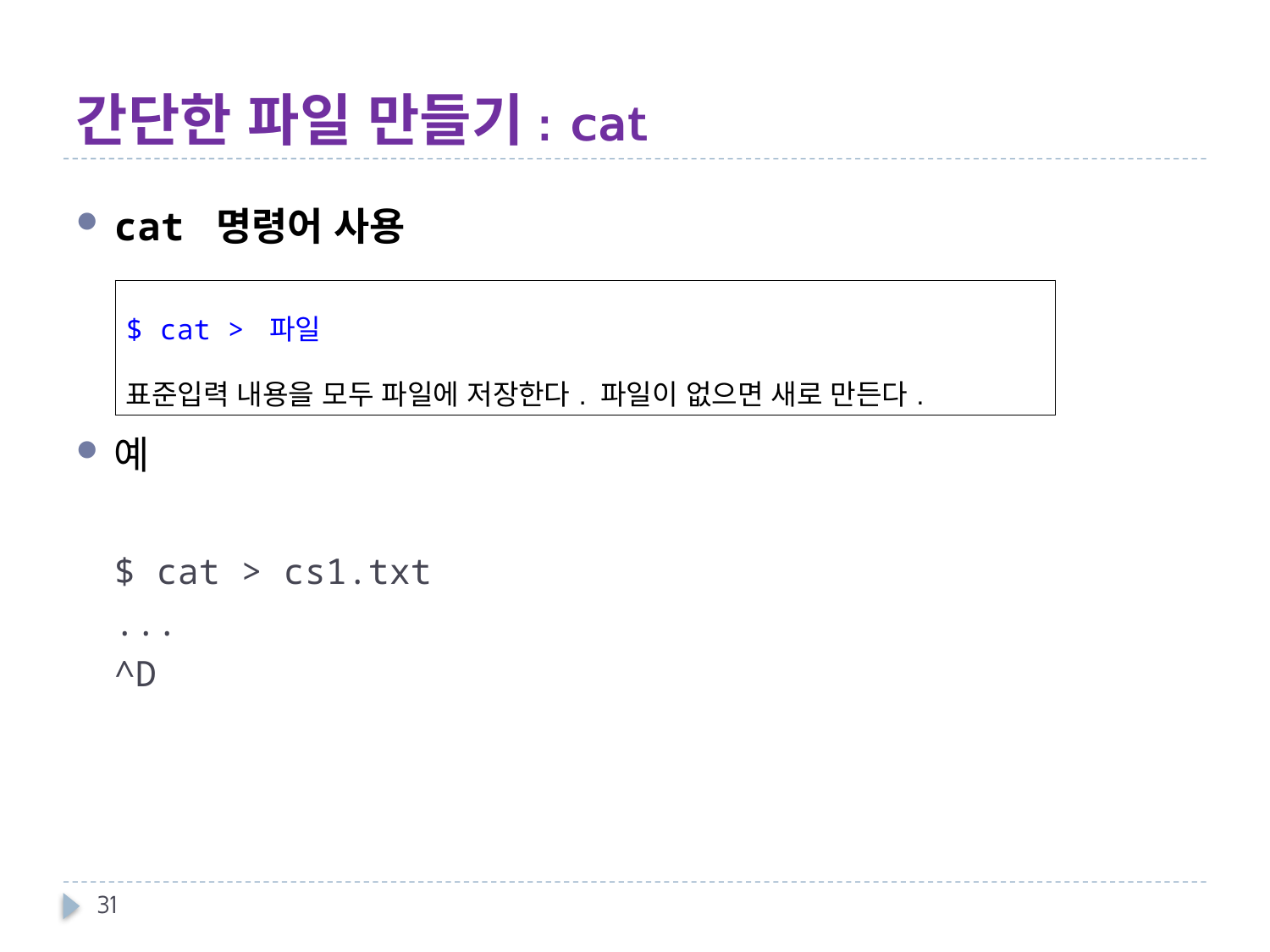

# 간단한 파일 만들기: cat
cat 명령어 사용

예

$ cat > cs1.txt
...
^D

| $ cat > 파일 표준입력 내용을 모두 파일에 저장한다. 파일이 없으면 새로 만든다. |
| --- |
31